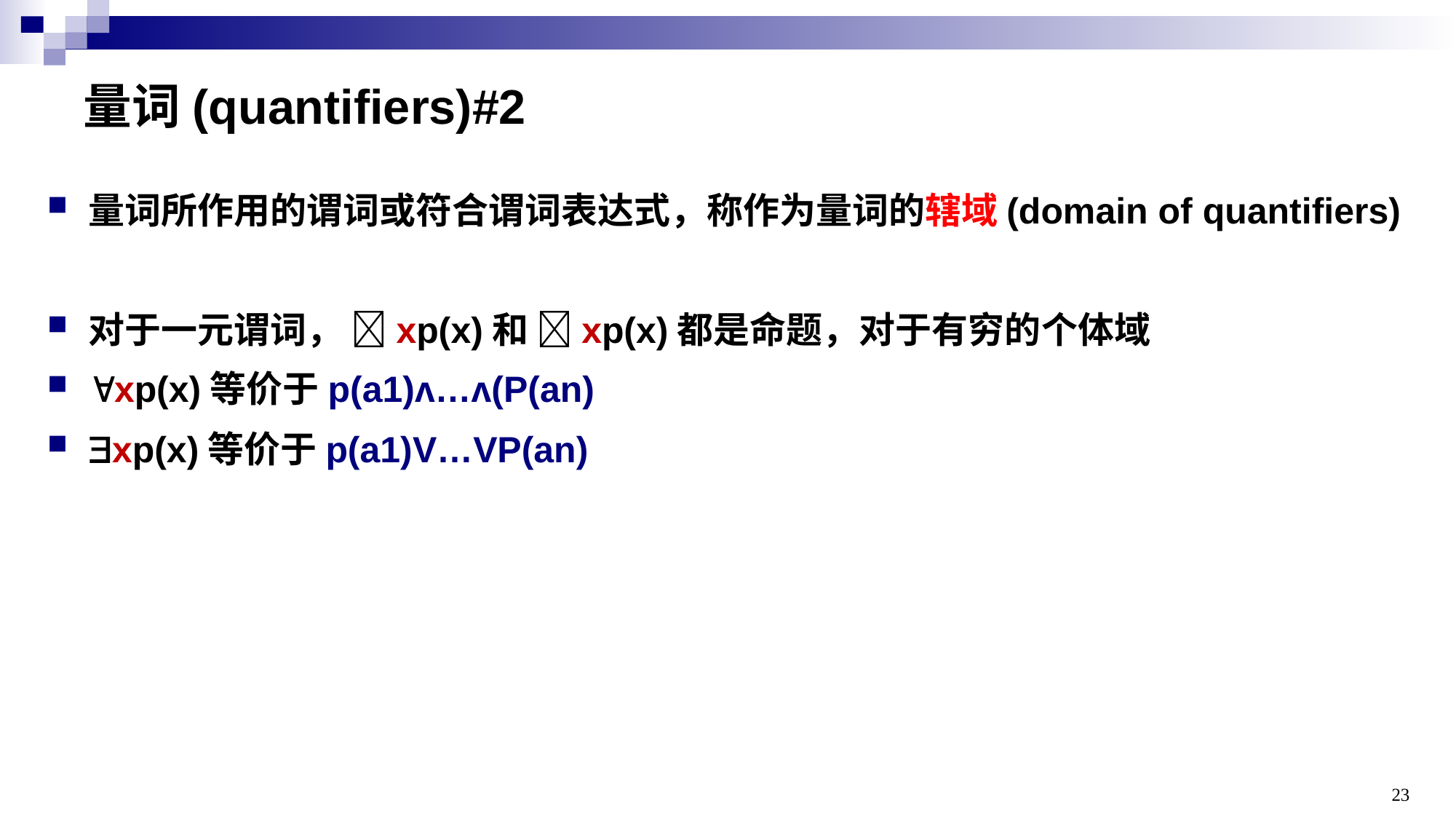

# 量词(quantifiers)#2
量词所作用的谓词或符合谓词表达式，称作为量词的辖域(domain of quantifiers)

对于一元谓词， ∀xp(x)和 ∃xp(x)都是命题，对于有穷的个体域
∀xp(x)等价于p(a1)ʌ…ʌ(P(an)
∃xp(x)等价于p(a1)V…VP(an)
23